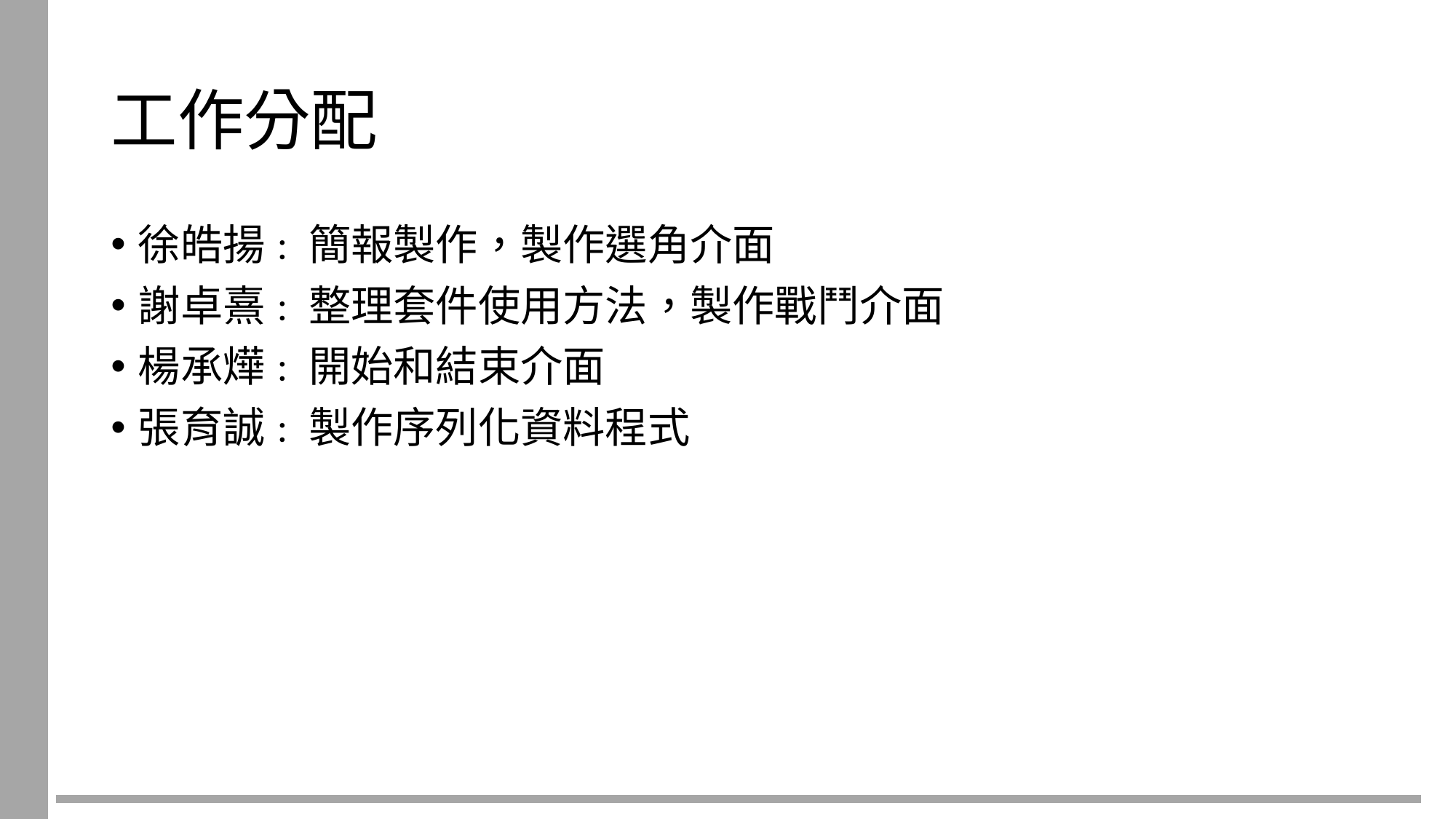

# 工作分配
徐皓揚: 簡報製作，製作選角介面
謝卓熹: 整理套件使用方法，製作戰鬥介面
楊承燁: 開始和結束介面
張育誠: 製作序列化資料程式